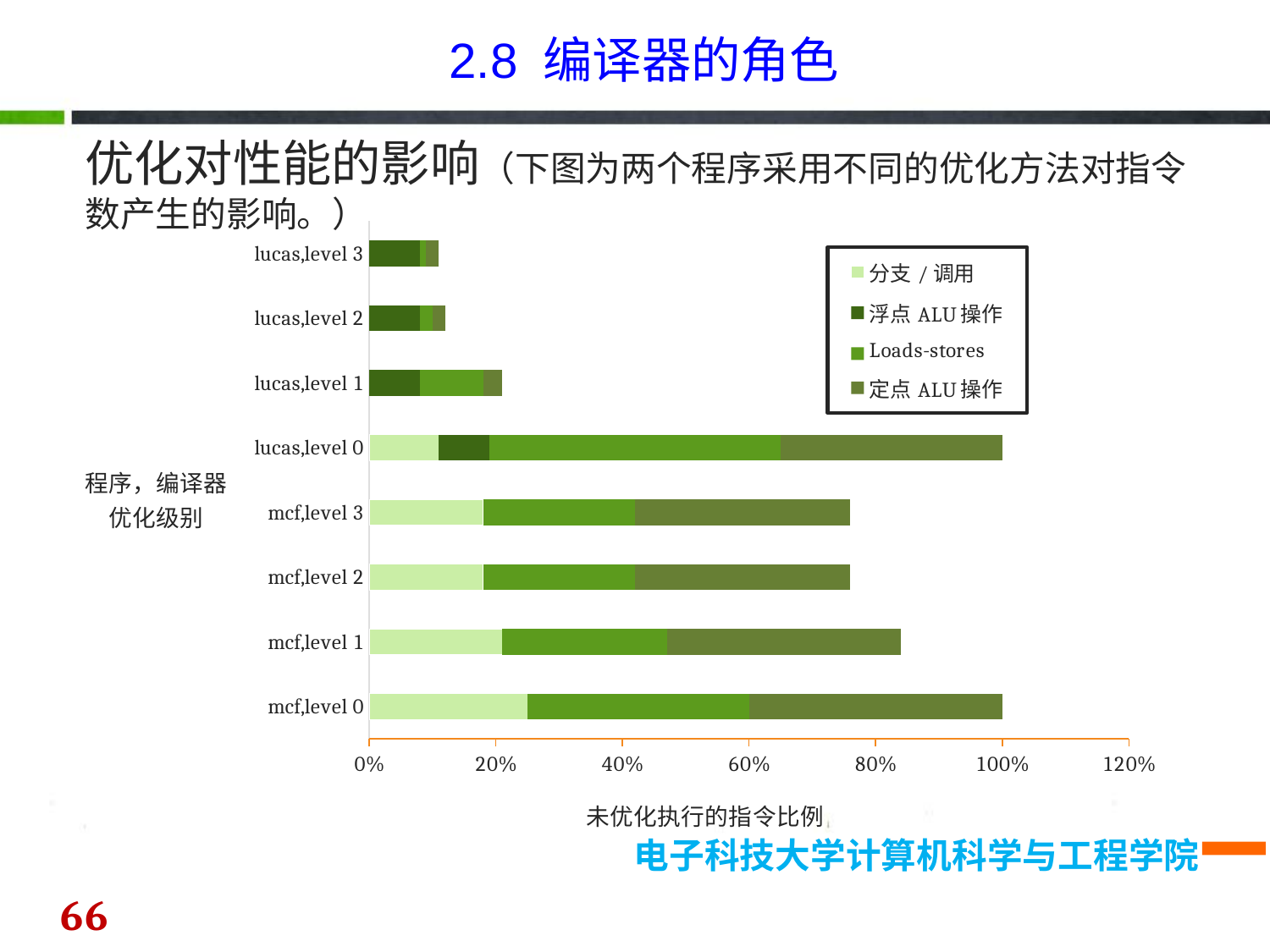

2.8 编译器的角色
优化对性能的影响（下图为两个程序采用不同的优化方法对指令数产生的影响。）

### Chart

| Category | 分支/调用 | 浮点ALU操作 | Loads-stores | 定点ALU操作 |
|---|---|---|---|---|
| mcf,level 0 | 0.25 | None | 0.35 | 0.4 |
| mcf,level 1 | 0.21 | None | 0.26 | 0.37 |
| mcf,level 2 | 0.18 | None | 0.24 | 0.34 |
| mcf,level 3 | 0.18 | None | 0.24 | 0.34 |
| lucas,level 0 | 0.11 | 0.08 | 0.46 | 0.35 |
| lucas,level 1 | None | 0.08 | 0.1 | 0.03 |
| lucas,level 2 | None | 0.08 | 0.02 | 0.02 |
| lucas,level 3 | None | 0.08 | 0.01 | 0.02 |